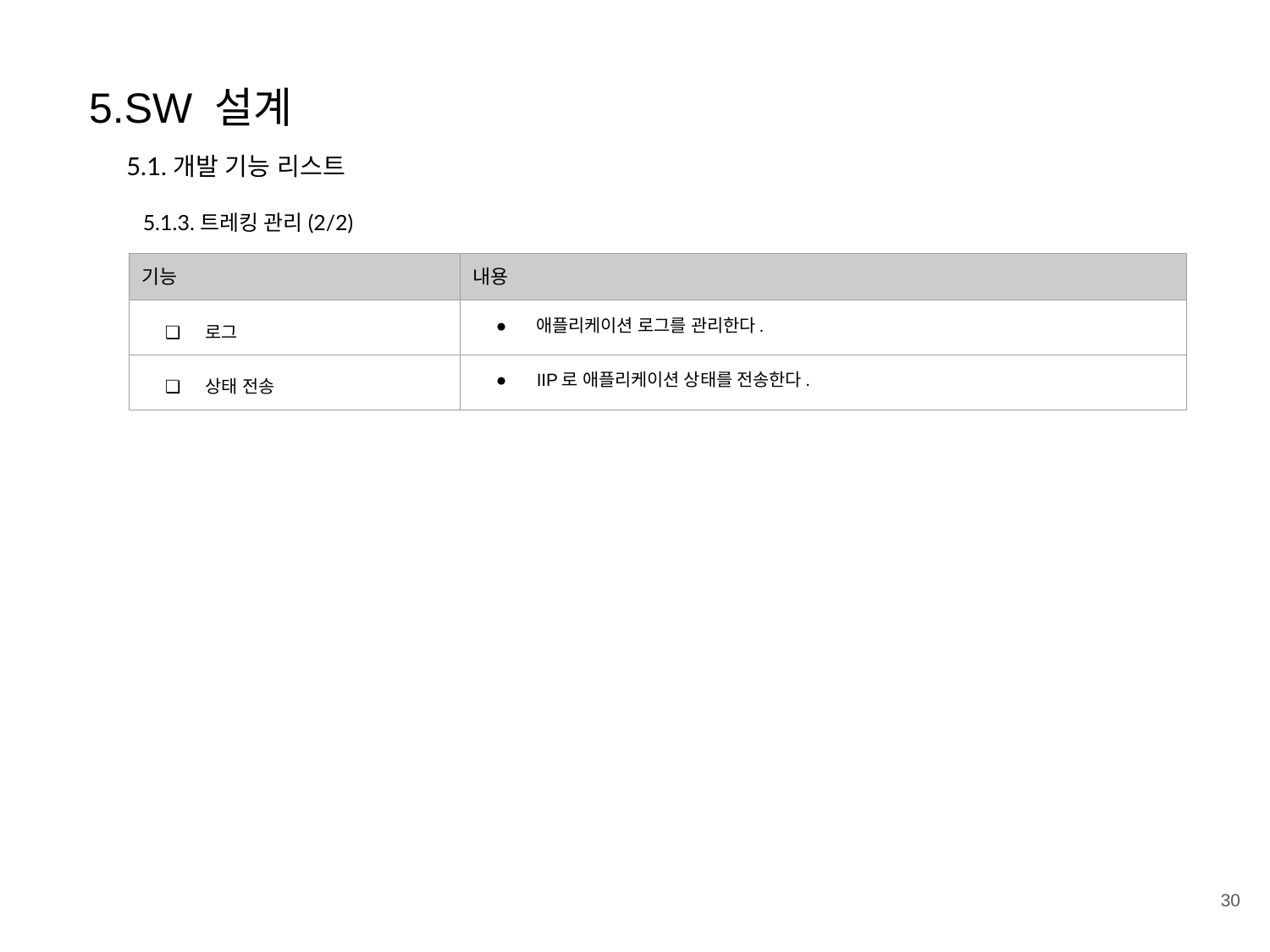

5.SW 설계
5.1.개발 기능 리스트
   5.1.3.트레킹 관리(2/2)
| 기능 | 내용 |
| --- | --- |
| 로그 | 애플리케이션 로그를 관리한다. |
| 상태 전송 | IIP로 애플리케이션 상태를 전송한다. |
30